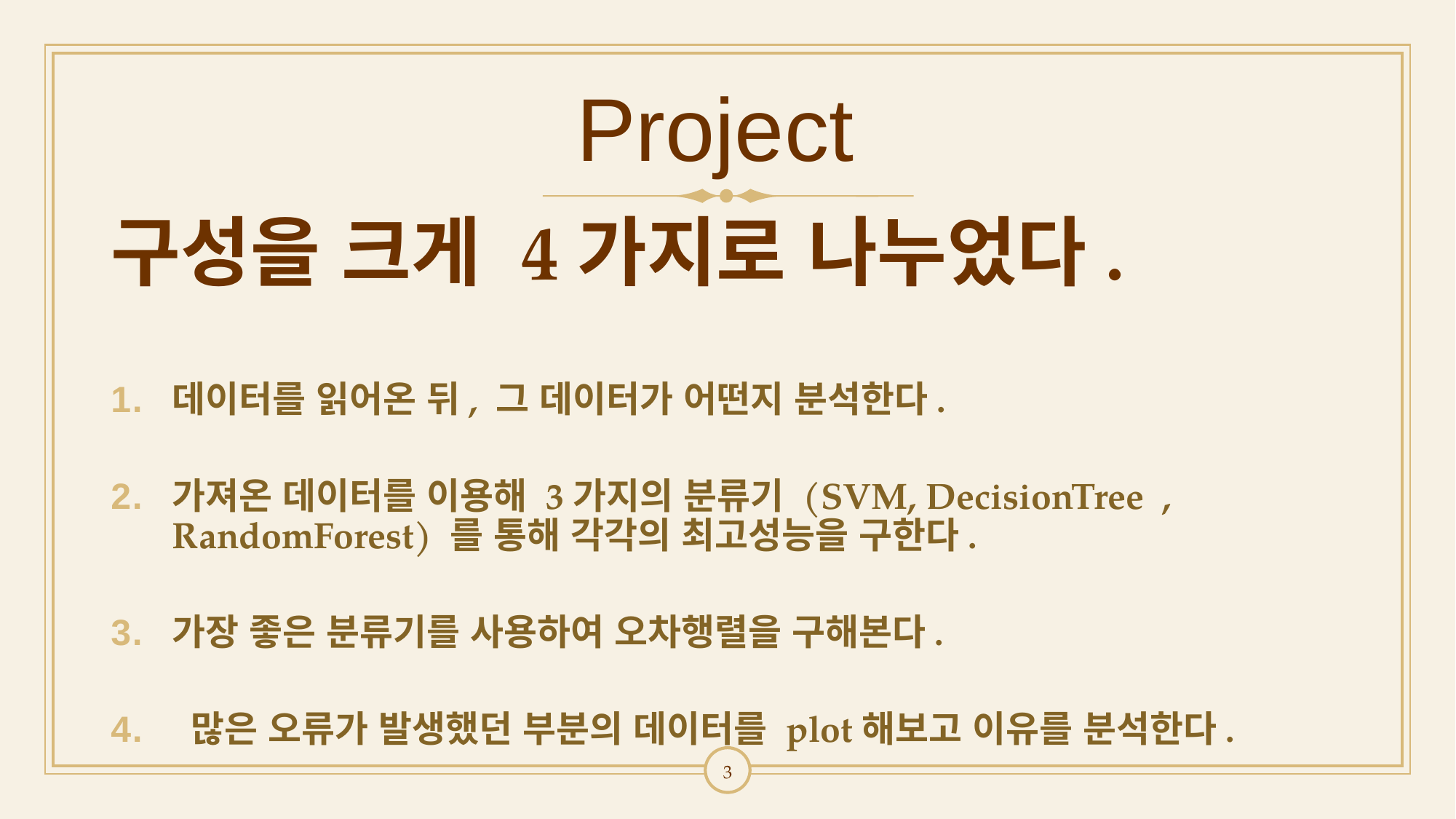

# Project
구성을 크게 4가지로 나누었다.

데이터를 읽어온 뒤, 그 데이터가 어떤지 분석한다.

가져온 데이터를 이용해 3가지의 분류기 (SVM, DecisionTree  , RandomForest) 를 통해 각각의 최고성능을 구한다.

가장 좋은 분류기를 사용하여 오차행렬을 구해본다.

 많은 오류가 발생했던 부분의 데이터를 plot해보고 이유를 분석한다.

3